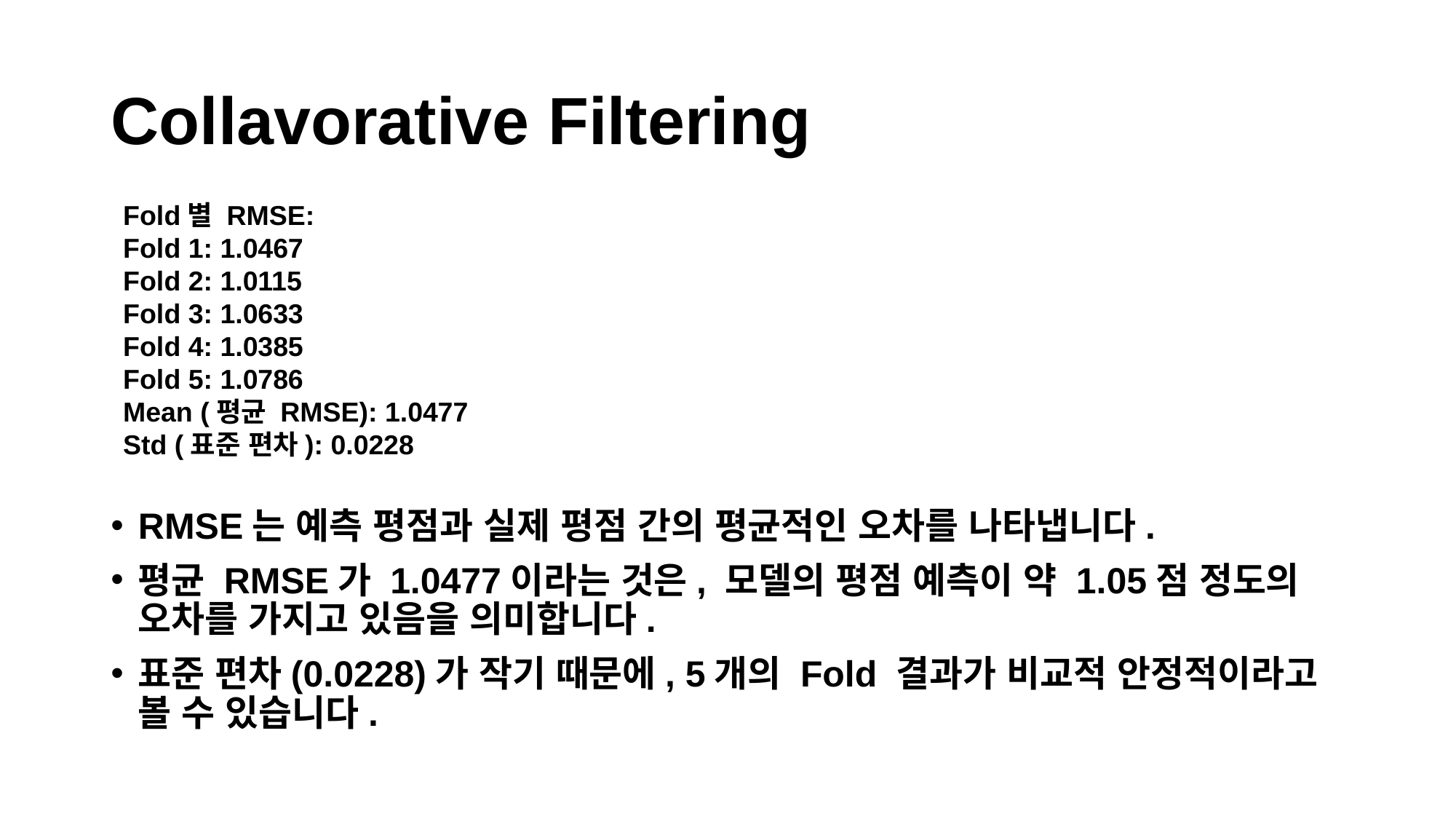

# Collavorative Filtering
Fold별 RMSE:
Fold 1: 1.0467
Fold 2: 1.0115
Fold 3: 1.0633
Fold 4: 1.0385
Fold 5: 1.0786
Mean (평균 RMSE): 1.0477
Std (표준 편차): 0.0228
RMSE는 예측 평점과 실제 평점 간의 평균적인 오차를 나타냅니다.
평균 RMSE가 1.0477이라는 것은, 모델의 평점 예측이 약 1.05점 정도의 오차를 가지고 있음을 의미합니다.
표준 편차(0.0228)가 작기 때문에, 5개의 Fold 결과가 비교적 안정적이라고 볼 수 있습니다.